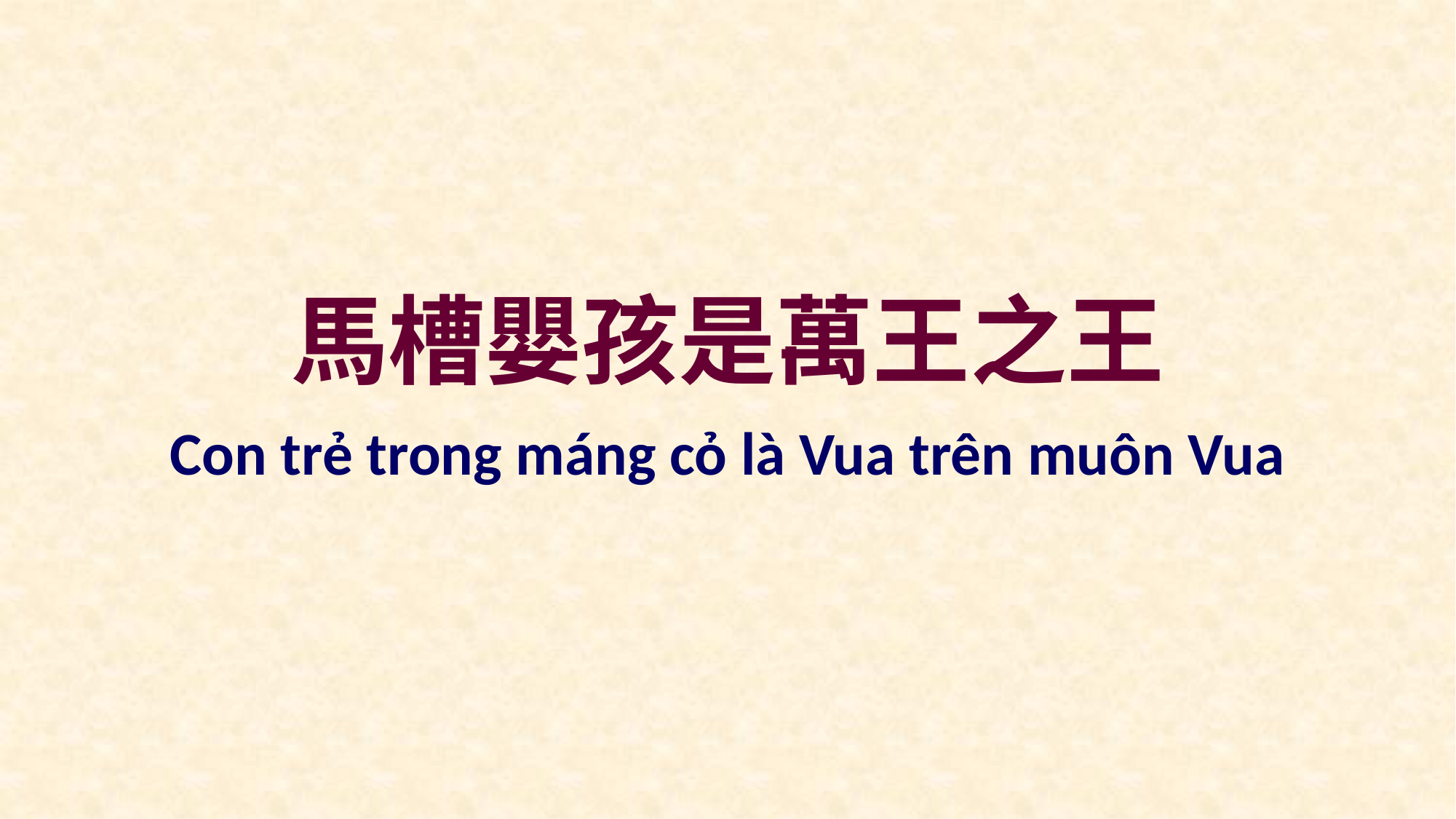

馬槽嬰孩是萬王之王
Con trẻ trong máng cỏ là Vua trên muôn Vua